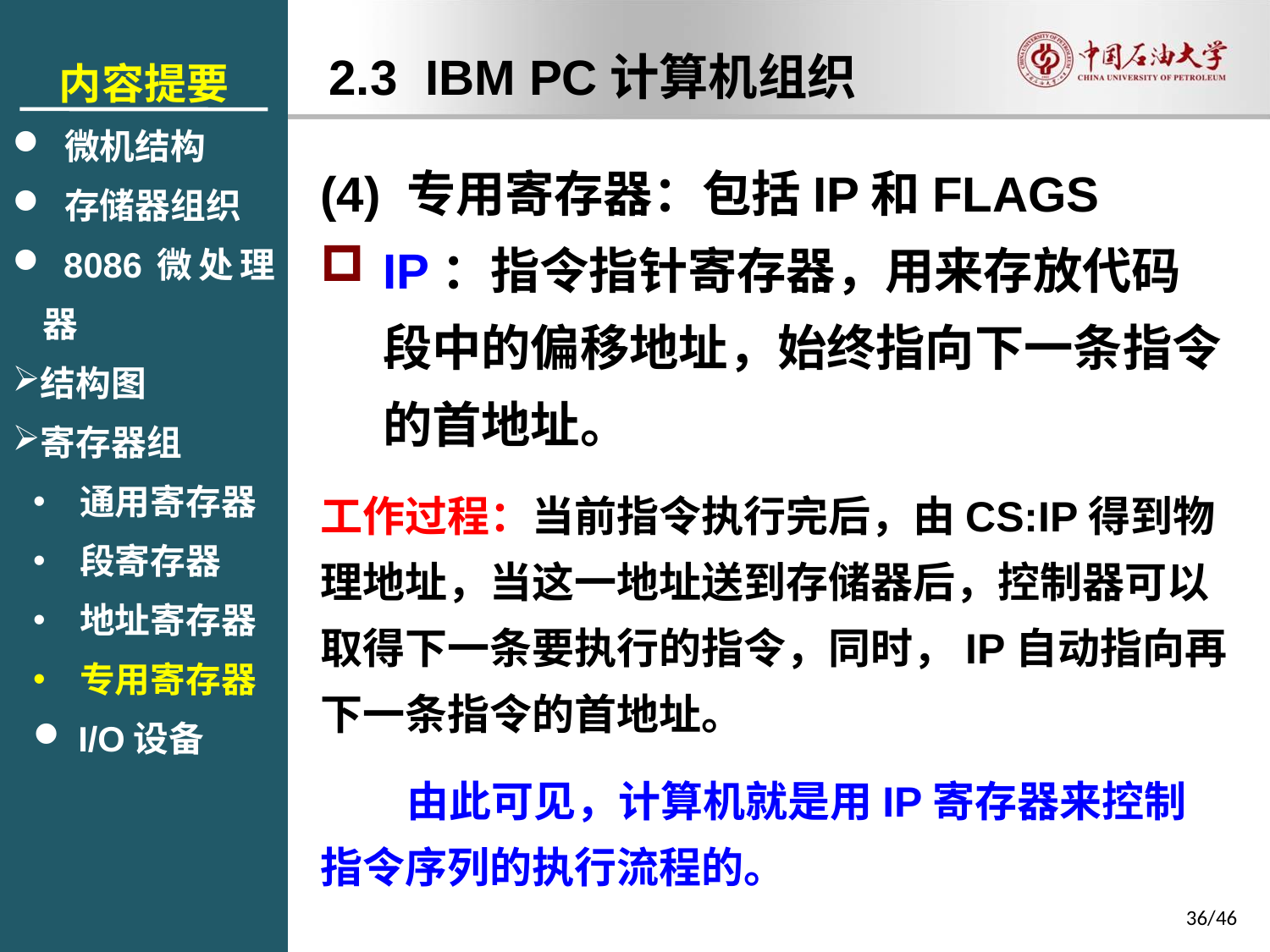

内容提要
 微机结构
 存储器组织
 8086微处理器
结构图
寄存器组
 通用寄存器
 段寄存器
 地址寄存器
 专用寄存器
 I/O设备
2.3  IBM PC计算机组织
(4) 专用寄存器：包括IP和FLAGS
IP：指令指针寄存器，用来存放代码段中的偏移地址，始终指向下一条指令的首地址。
工作过程：当前指令执行完后，由CS:IP得到物理地址，当这一地址送到存储器后，控制器可以取得下一条要执行的指令，同时，IP自动指向再下一条指令的首地址。
        由此可见，计算机就是用IP寄存器来控制指令序列的执行流程的。
36/46